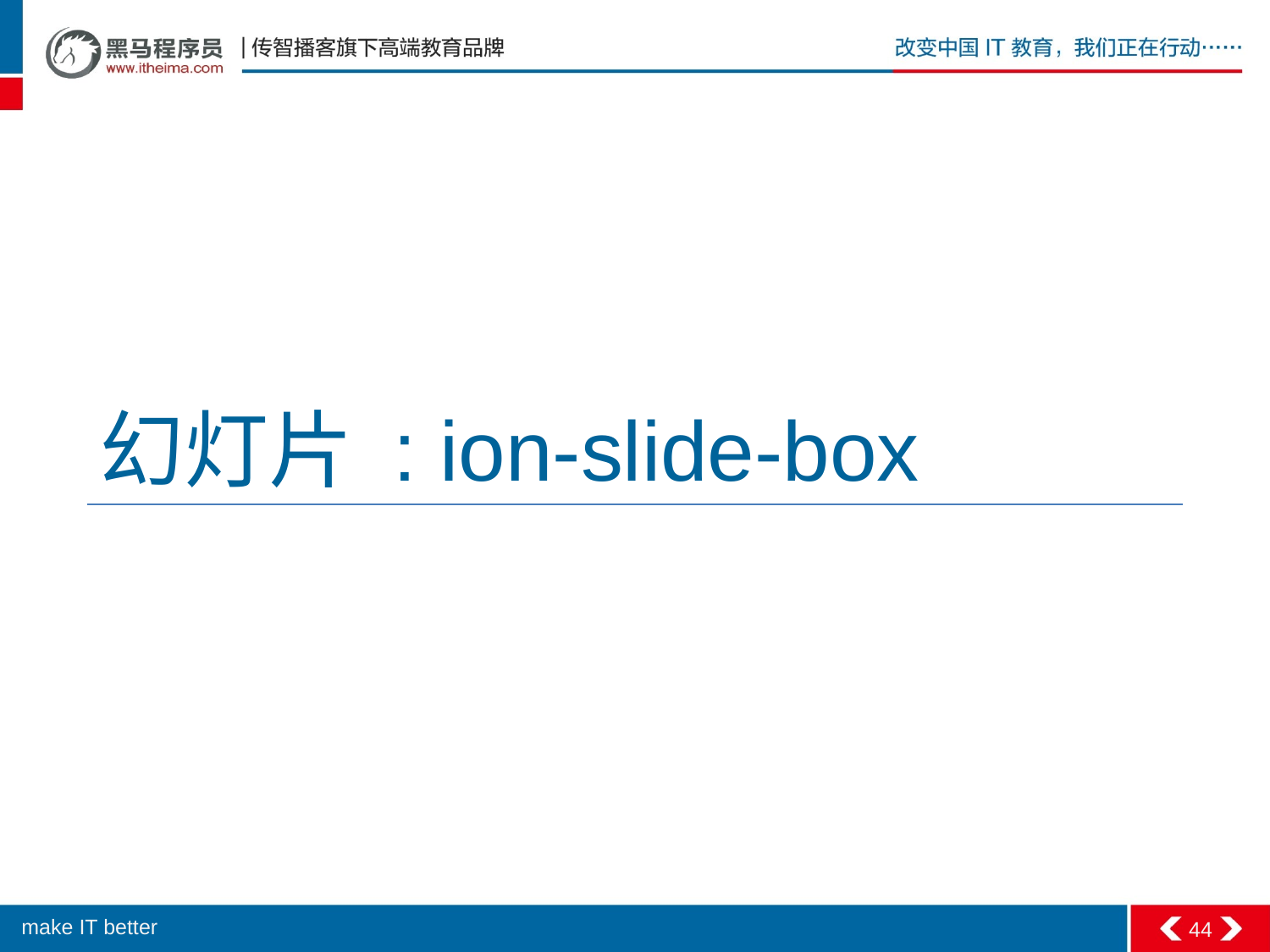

# 幻灯片 : ion-slide-box

44

make IT better